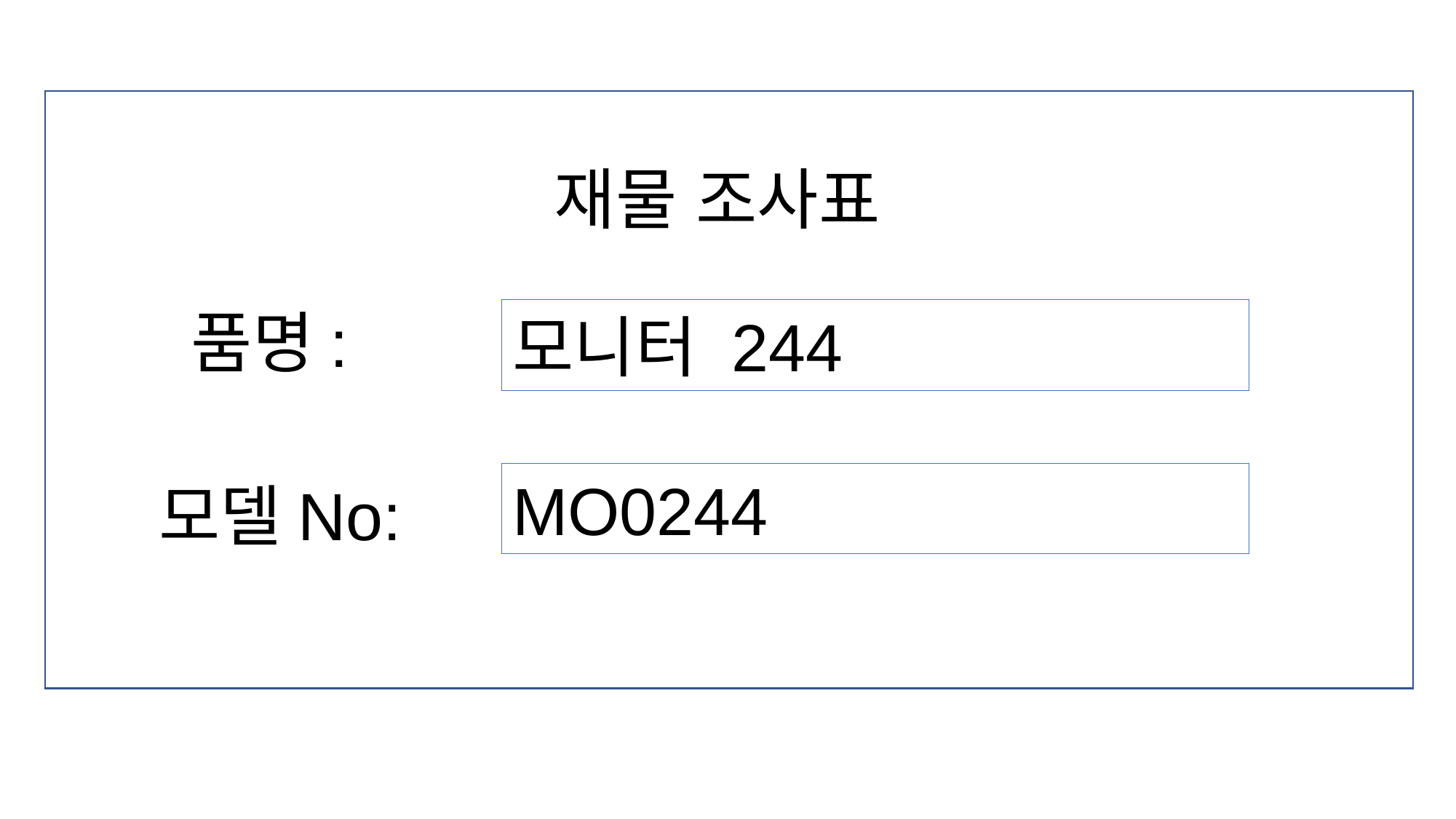

재물 조사표
품명:
모니터 244
MO0244
모델No: